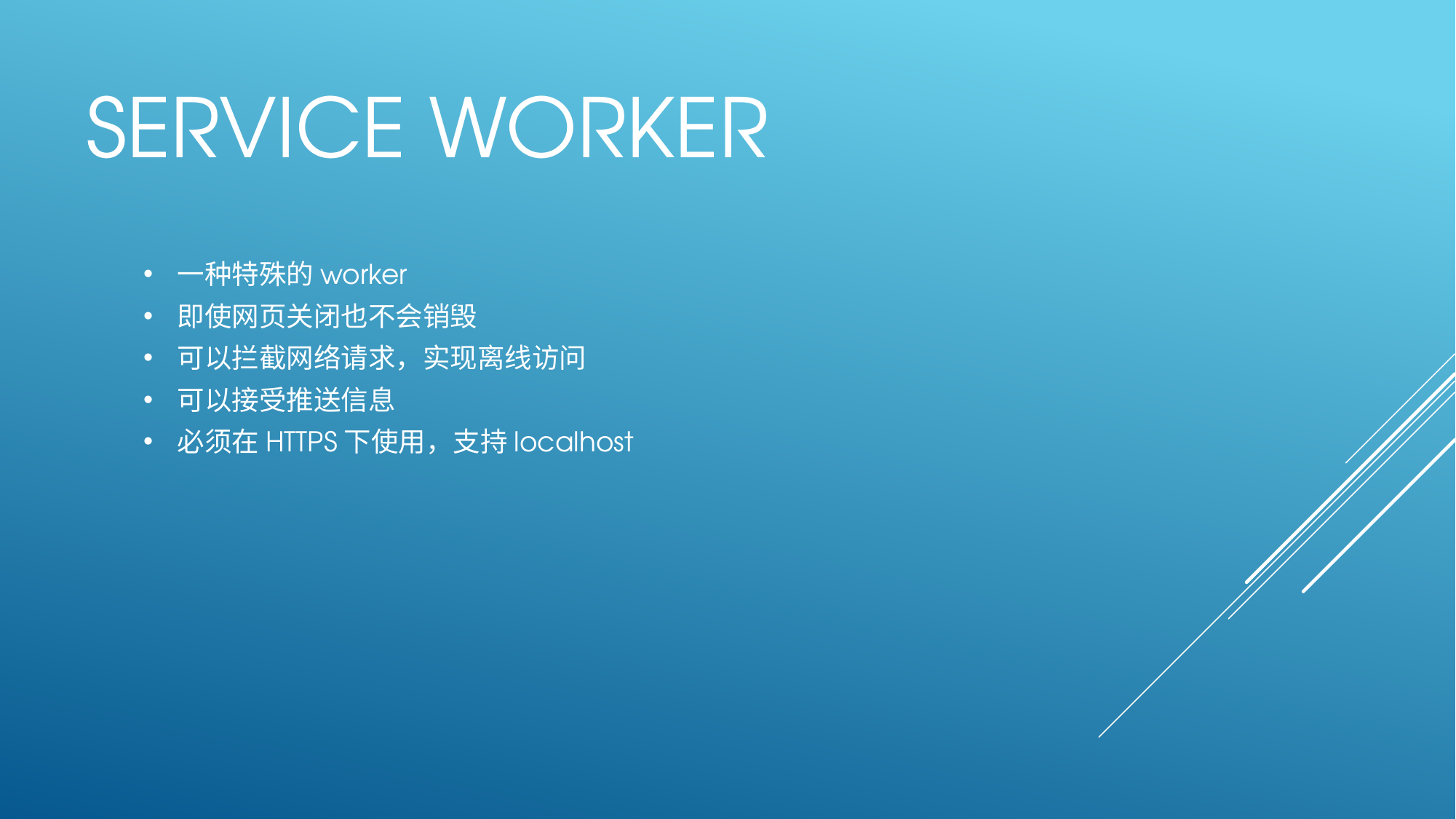

SERVICE WORKER
一种特殊的worker
即使网页关闭也不会销毁
可以拦截网络请求，实现离线访问
可以接受推送信息
必须在HTTPS下使用，支持localhost